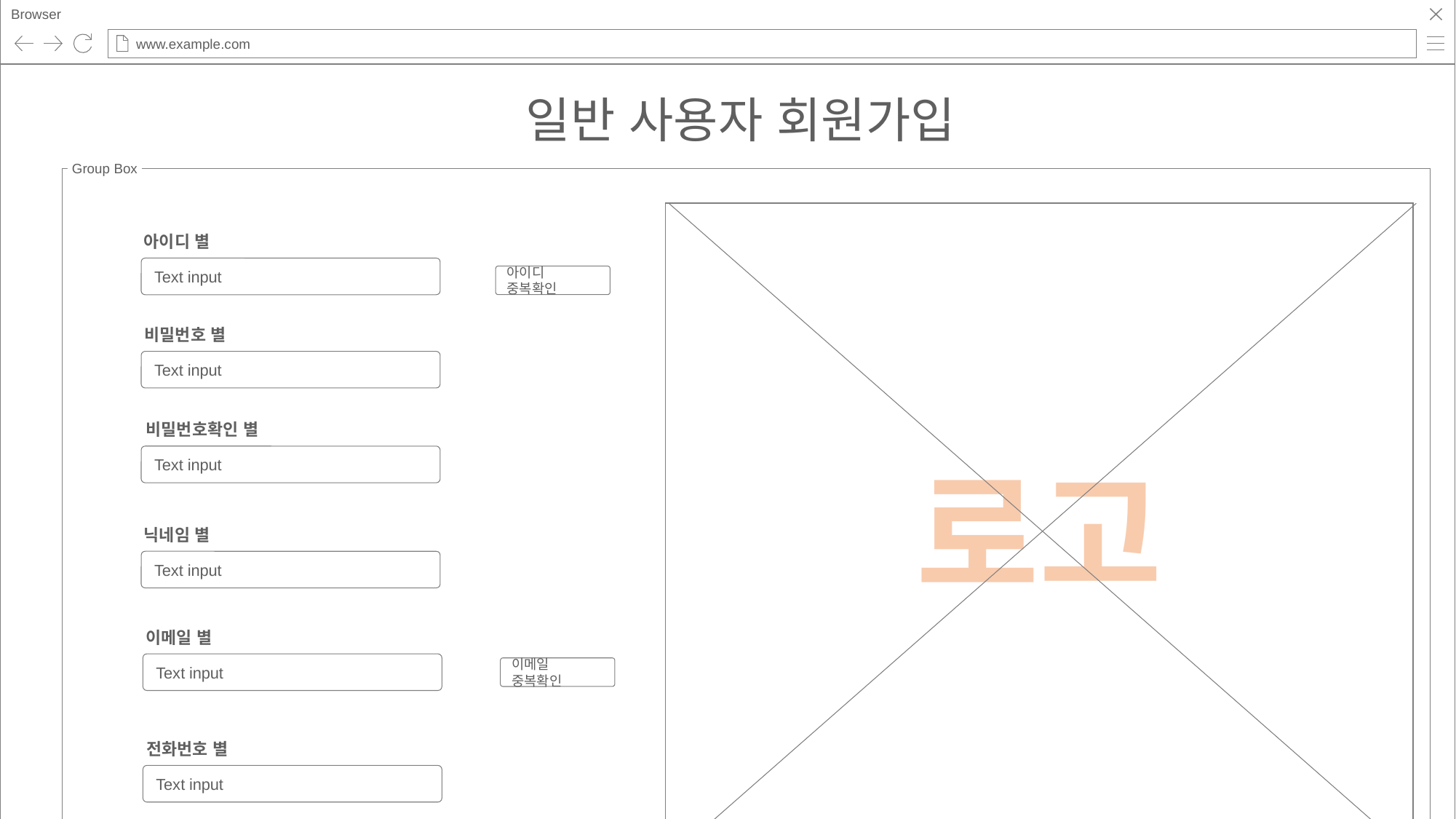

Browser

www.example.com

일반 사용자 회원가입
Group Box

로고

아이디 별
Text input
아이디 중복확인
비밀번호 별
Text input
비밀번호확인 별
Text input
닉네임 별
Text input
이메일 별
Text input
이메일 중복확인
전화번호 별
Text input
주소 별
Text input
등록
이전